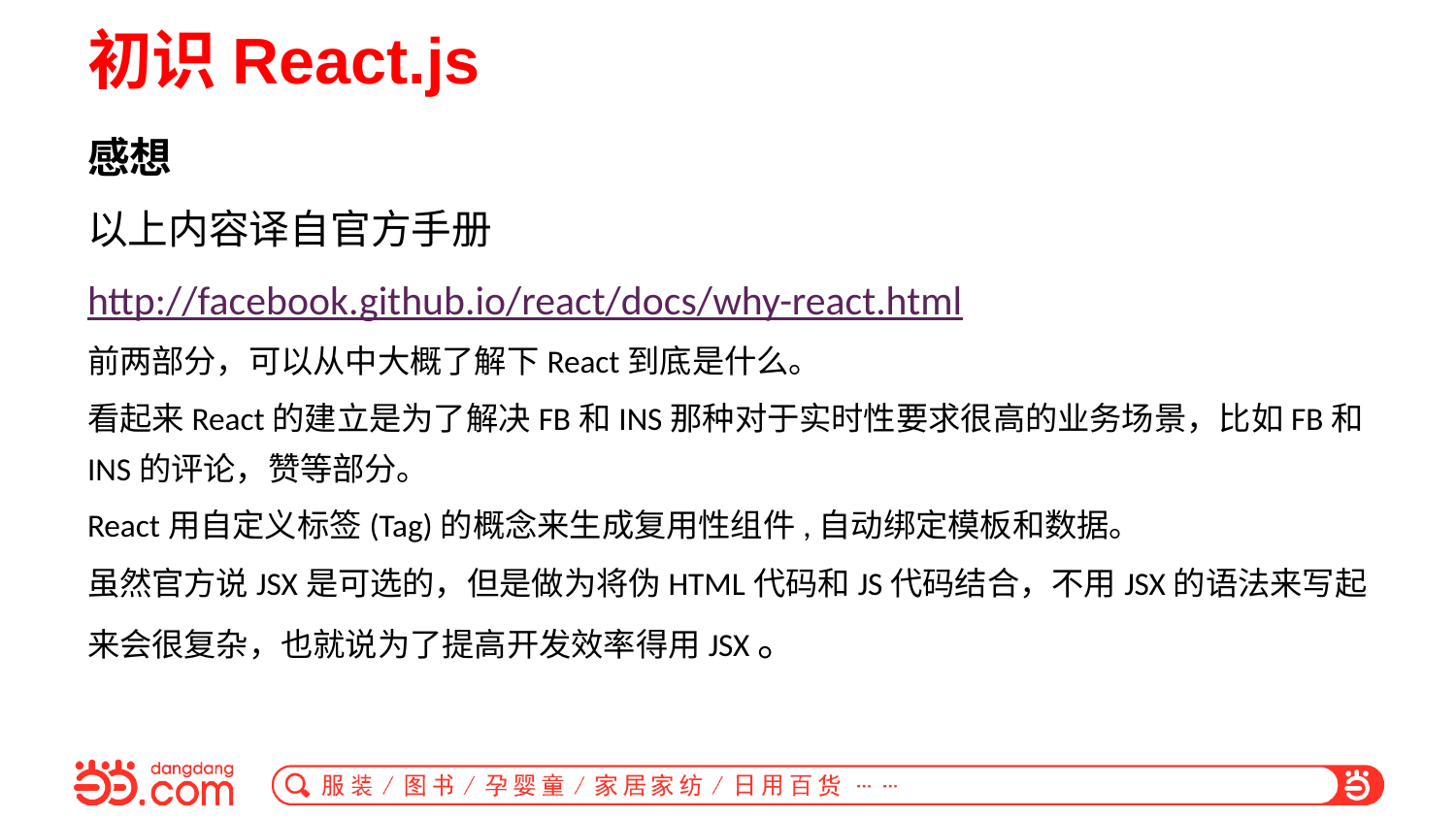

# 初识React.js
感想
以上内容译自官方手册
http://facebook.github.io/react/docs/why-react.html
前两部分，可以从中大概了解下React到底是什么。
看起来React的建立是为了解决FB和INS那种对于实时性要求很高的业务场景，比如FB和INS的评论，赞等部分。
React用自定义标签(Tag)的概念来生成复用性组件,自动绑定模板和数据。
虽然官方说JSX是可选的，但是做为将伪HTML代码和JS代码结合，不用JSX的语法来写起来会很复杂，也就说为了提高开发效率得用JSX。